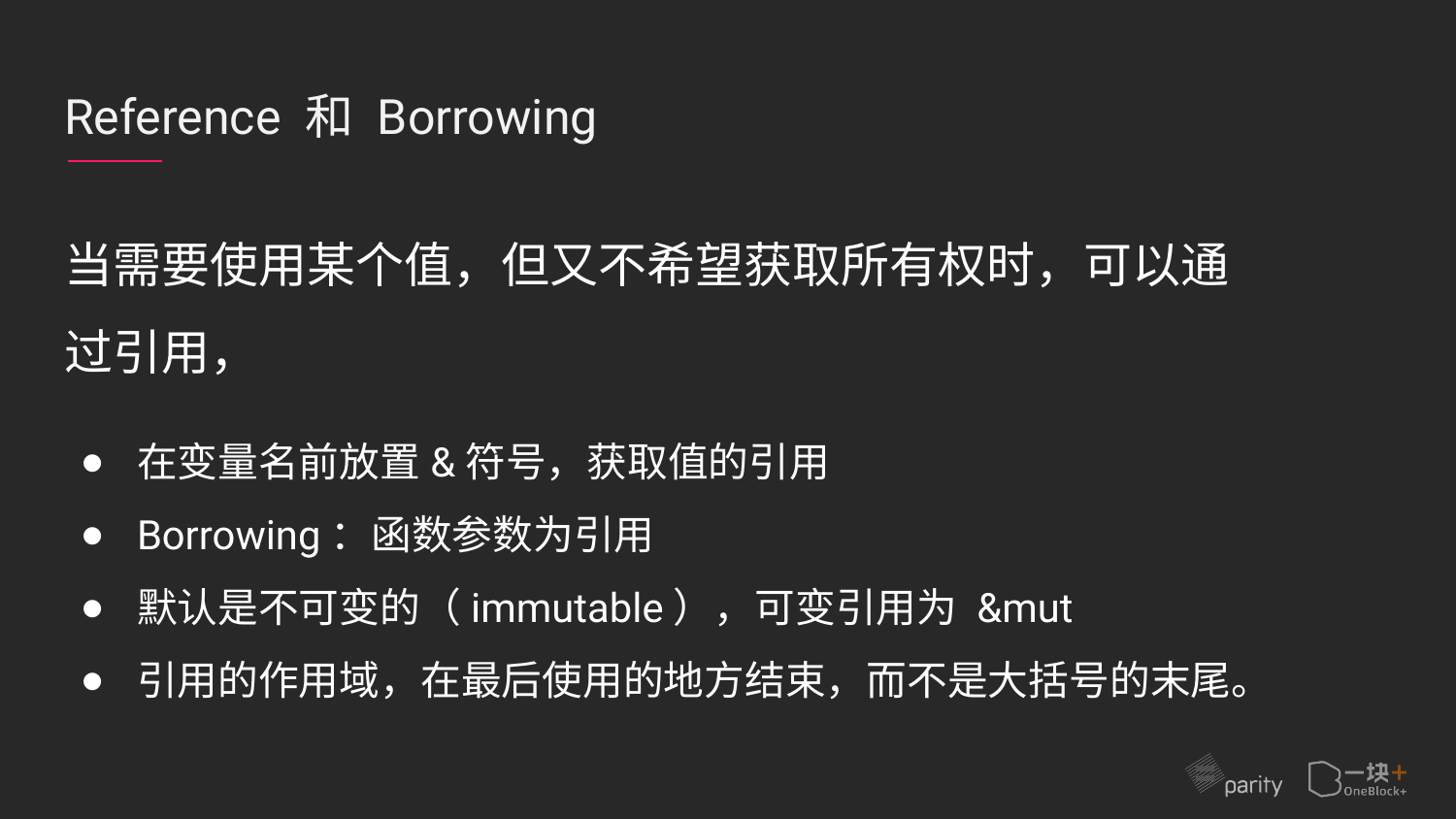

# Reference 和 Borrowing
当需要使用某个值，但又不希望获取所有权时，可以通过引用，
在变量名前放置&符号，获取值的引用
Borrowing：函数参数为引用
默认是不可变的（immutable），可变引用为 &mut
引用的作用域，在最后使用的地方结束，而不是大括号的末尾。